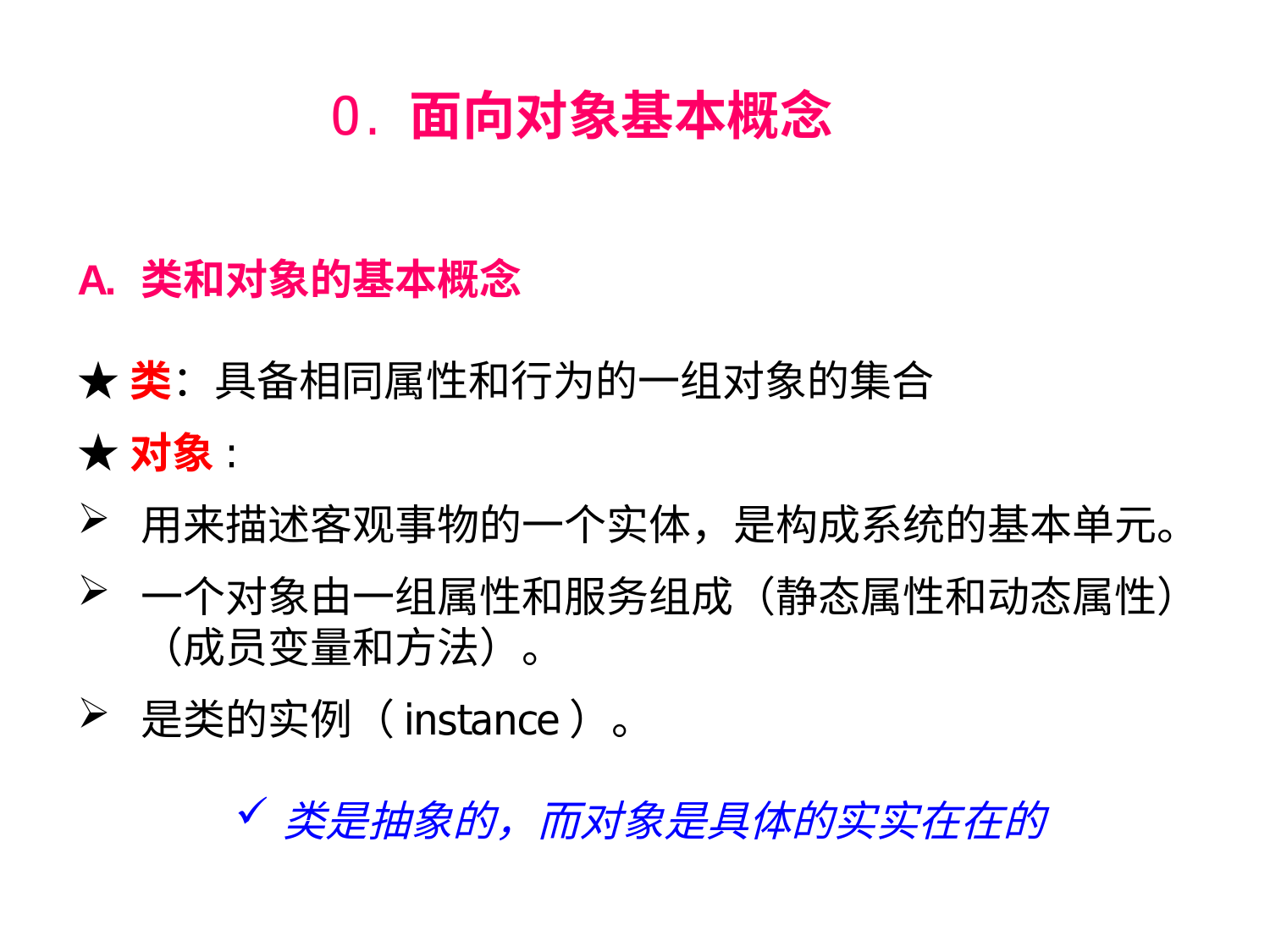

0. 面向对象基本概念
类和对象的基本概念

★类：具备相同属性和行为的一组对象的集合
★对象:
用来描述客观事物的一个实体，是构成系统的基本单元。
一个对象由一组属性和服务组成（静态属性和动态属性）（成员变量和方法）。
是类的实例（instance）。

类是抽象的，而对象是具体的实实在在的